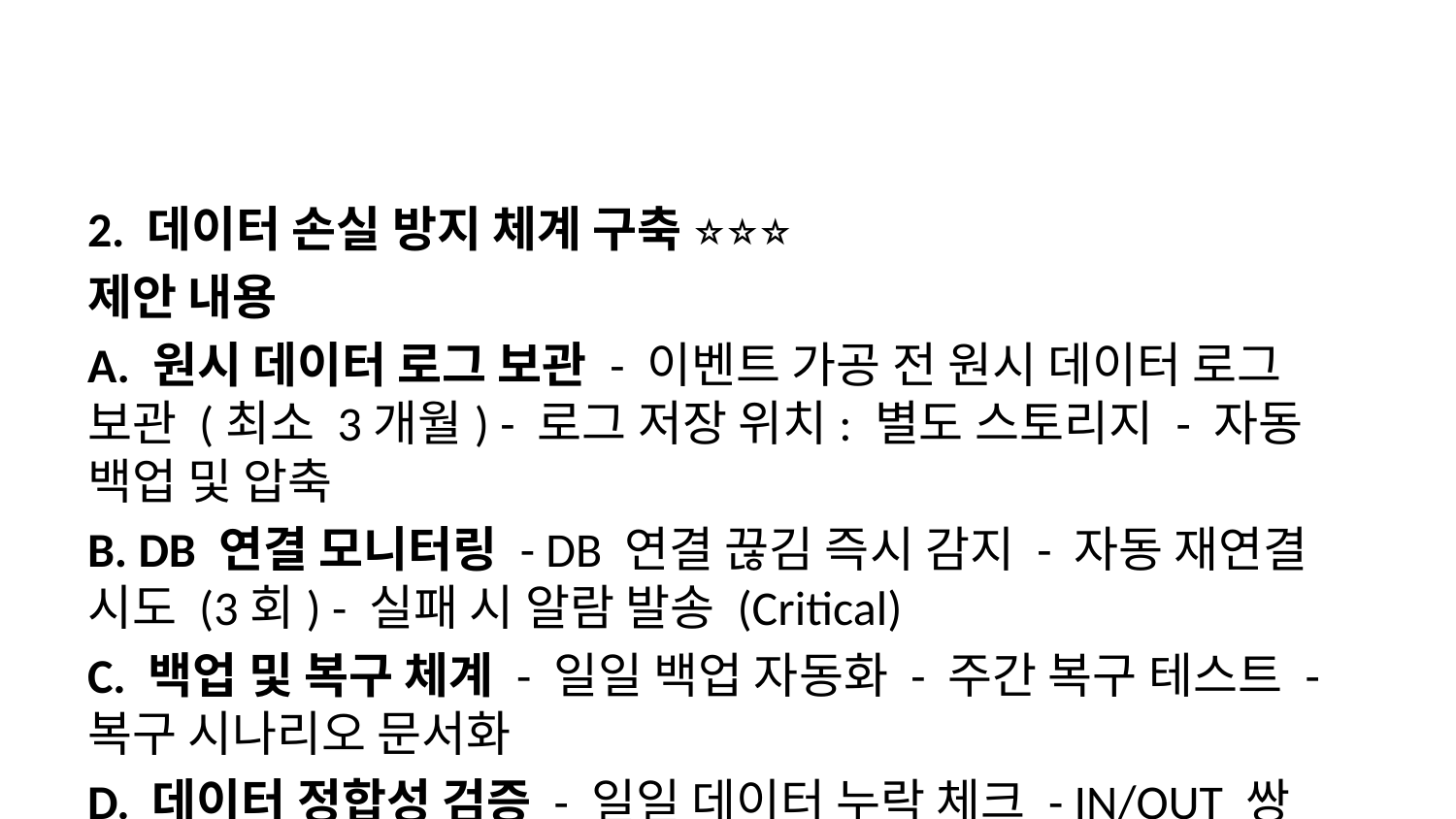

2. 데이터 손실 방지 체계 구축 ⭐⭐⭐
제안 내용
A. 원시 데이터 로그 보관 - 이벤트 가공 전 원시 데이터 로그 보관 (최소 3개월) - 로그 저장 위치: 별도 스토리지 - 자동 백업 및 압축
B. DB 연결 모니터링 - DB 연결 끊김 즉시 감지 - 자동 재연결 시도 (3회) - 실패 시 알람 발송 (Critical)
C. 백업 및 복구 체계 - 일일 백업 자동화 - 주간 복구 테스트 - 복구 시나리오 문서화
D. 데이터 정합성 검증 - 일일 데이터 누락 체크 - IN/OUT 쌍 검증 - 이상치 자동 탐지
예상 비용: 서버 증설 필요 (스토리지 확장) 기대 효과: 데이터 손실 제로화